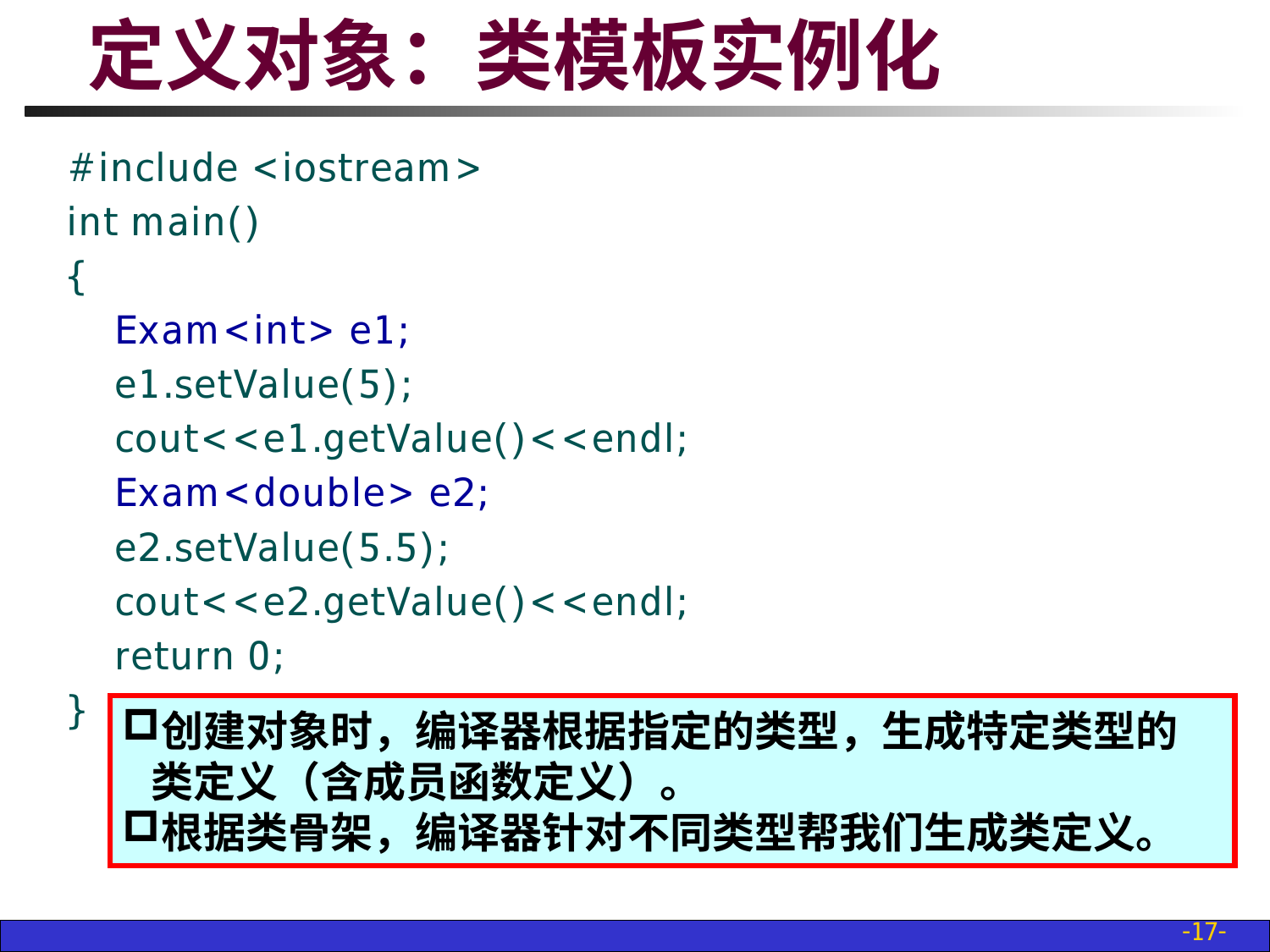

# 定义对象：类模板实例化
#include <iostream>
int main()
{
	Exam<int> e1;
	e1.setValue(5);
	cout<<e1.getValue()<<endl;
	Exam<double> e2;
	e2.setValue(5.5);
	cout<<e2.getValue()<<endl;
	return 0;
}
创建对象时，编译器根据指定的类型，生成特定类型的
  类定义（含成员函数定义）。
根据类骨架，编译器针对不同类型帮我们生成类定义。
-17-